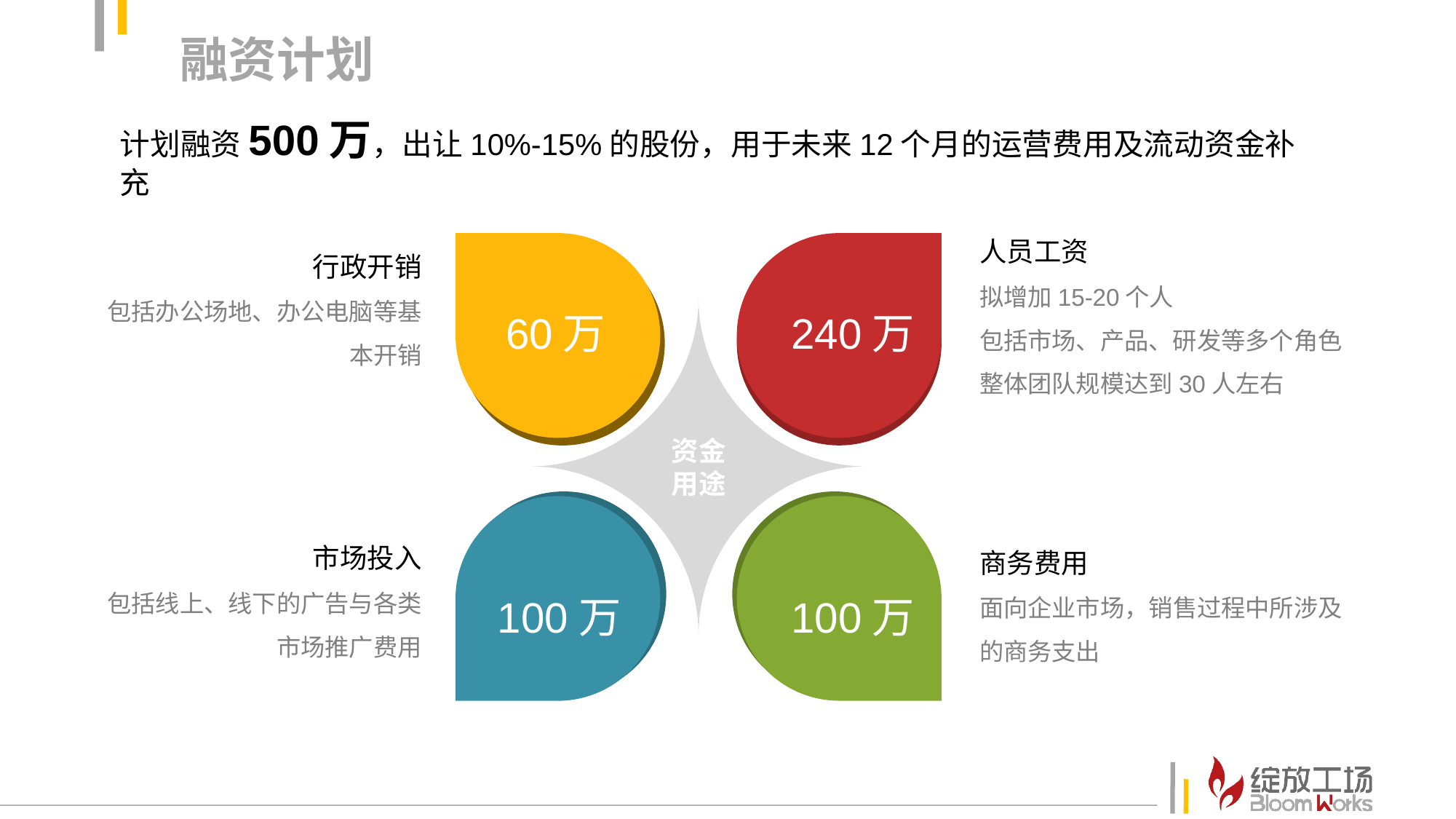

融资计划
计划融资500万，出让10%-15%的股份，用于未来12个月的运营费用及流动资金补充
人员工资
拟增加15-20个人
包括市场、产品、研发等多个角色
整体团队规模达到30人左右
行政开销
包括办公场地、办公电脑等基本开销

资金用途
60万
240万

市场投入
包括线上、线下的广告与各类市场推广费用
商务费用
面向企业市场，销售过程中所涉及的商务支出
100万
100万